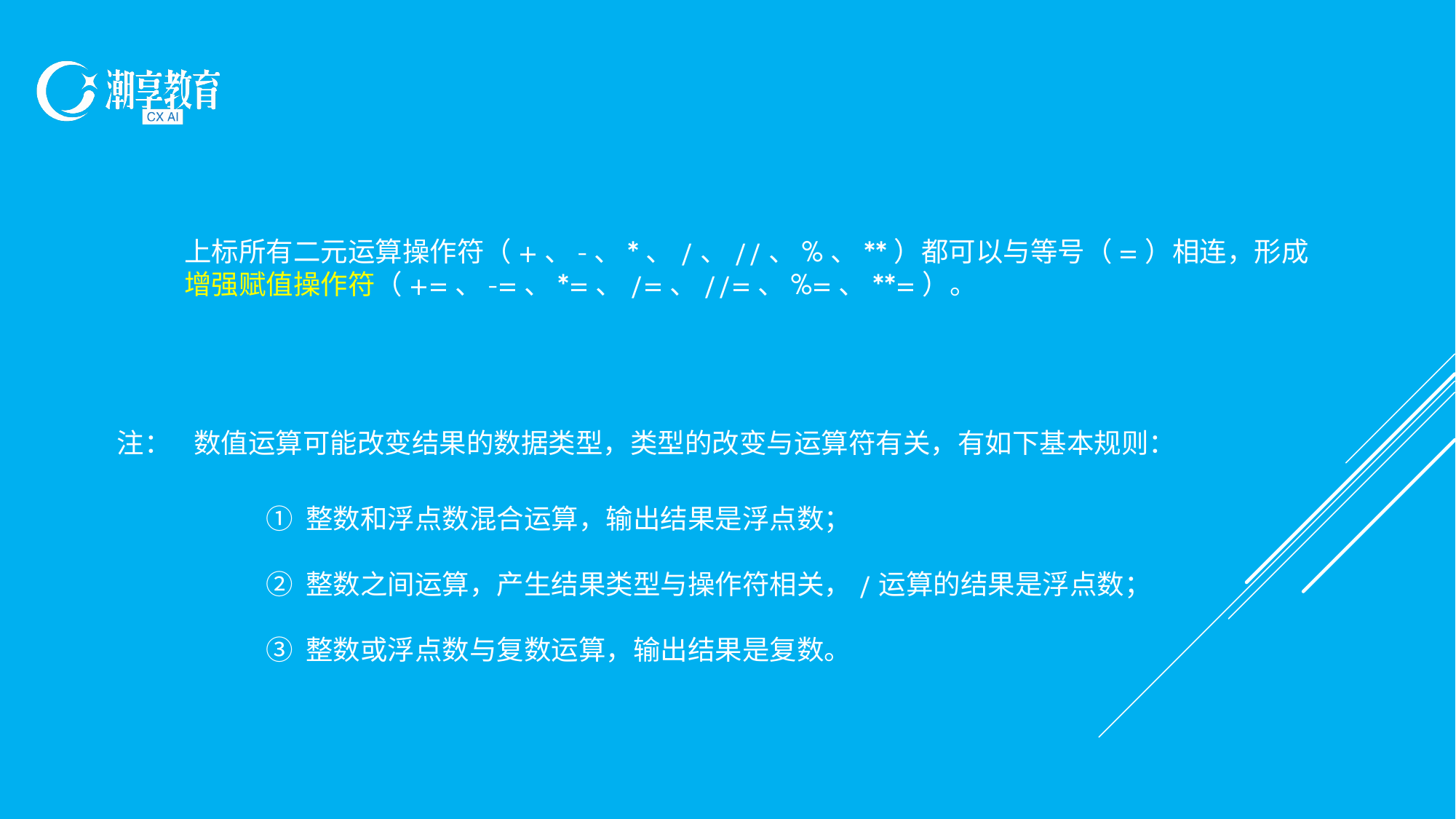

上标所有二元运算操作符（+、-、*、/、//、%、**）都可以与等号（=）相连，形成增强赋值操作符（+=、-=、*=、/=、//=、%=、**=）。
注：
数值运算可能改变结果的数据类型，类型的改变与运算符有关，有如下基本规则：
① 整数和浮点数混合运算，输出结果是浮点数；

② 整数之间运算，产生结果类型与操作符相关，/运算的结果是浮点数；

③ 整数或浮点数与复数运算，输出结果是复数。